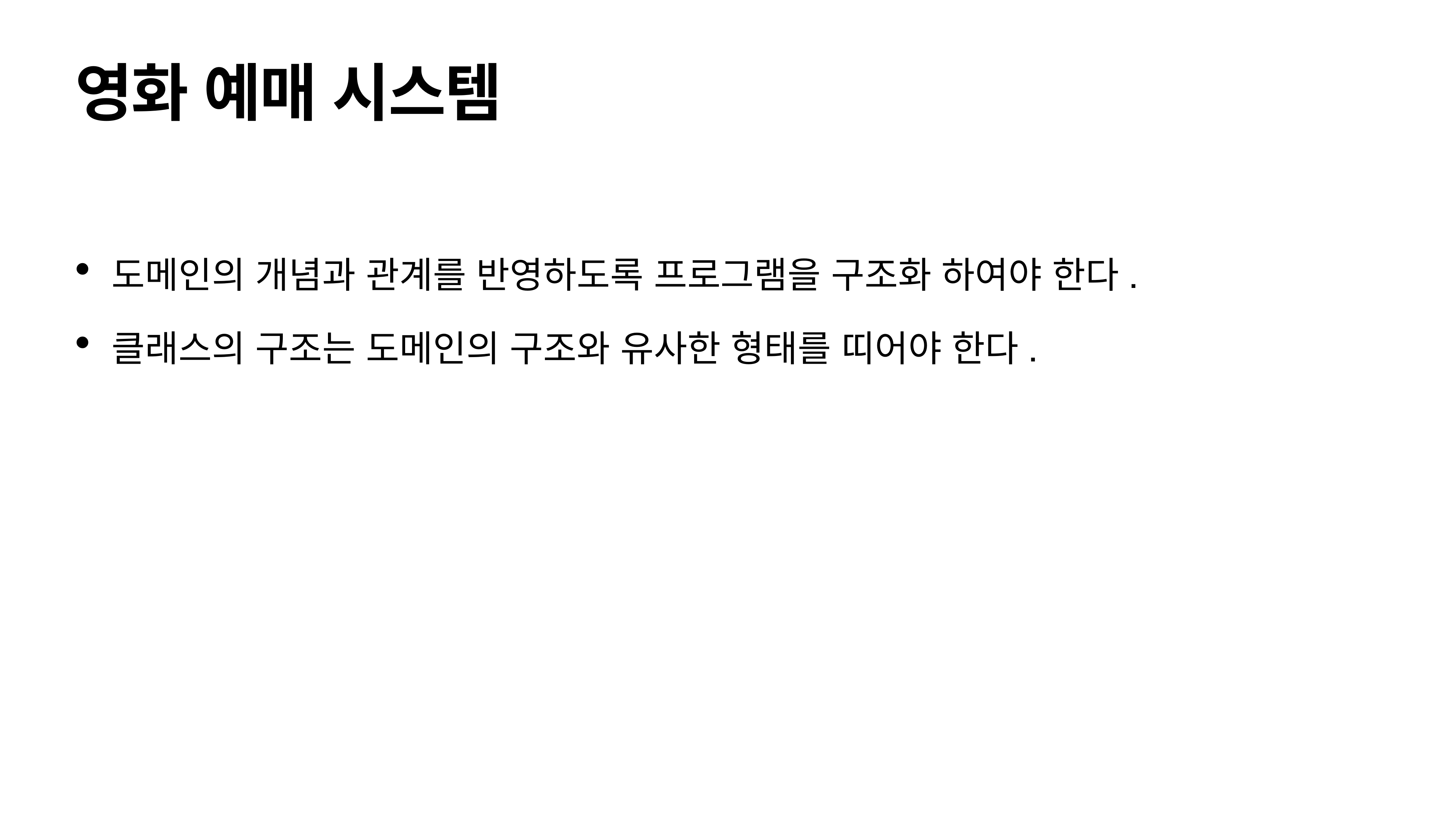

# 영화 예매 시스템
도메인의 개념과 관계를 반영하도록 프로그램을 구조화 하여야 한다.
클래스의 구조는 도메인의 구조와 유사한 형태를 띠어야 한다.